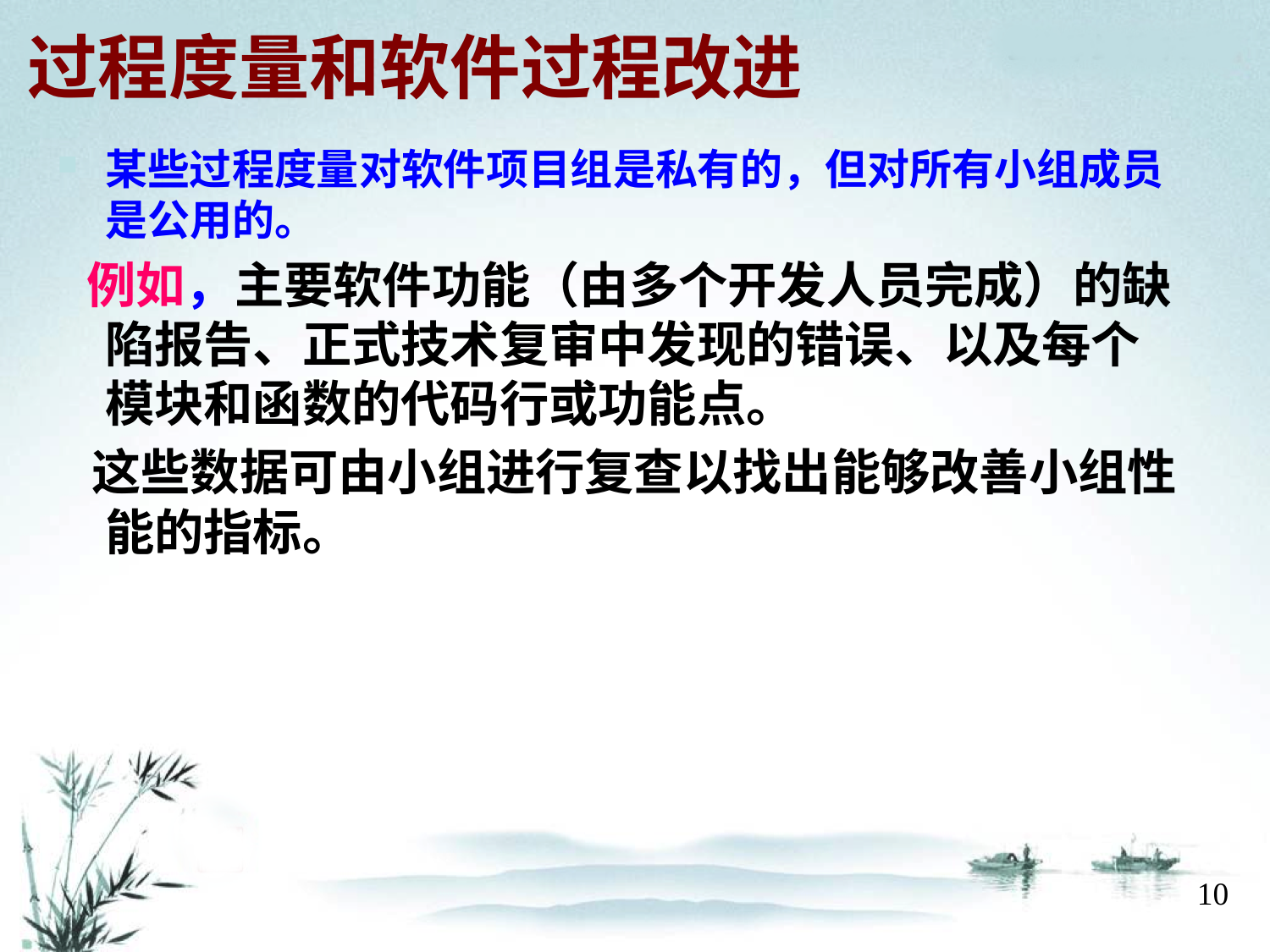

# 过程度量和软件过程改进
某些过程度量对软件项目组是私有的，但对所有小组成员是公用的。
  例如，主要软件功能（由多个开发人员完成）的缺陷报告、正式技术复审中发现的错误、以及每个模块和函数的代码行或功能点。
  这些数据可由小组进行复查以找出能够改善小组性能的指标。
10